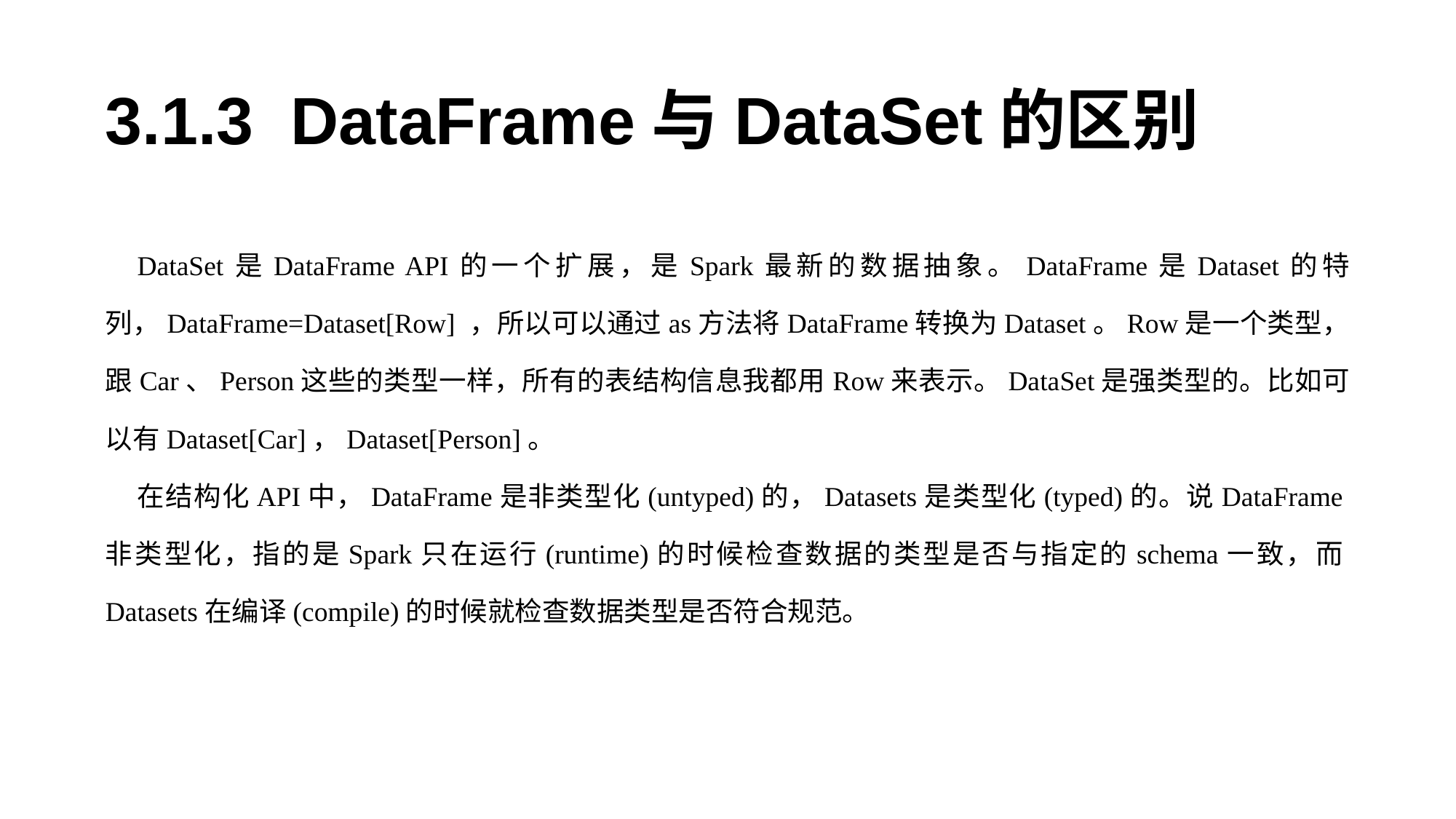

# 3.1.3  DataFrame与DataSet的区别
DataSet是DataFrame API的一个扩展，是Spark最新的数据抽象。DataFrame是Dataset的特列，DataFrame=Dataset[Row] ，所以可以通过as方法将DataFrame转换为Dataset。Row是一个类型，跟Car、Person这些的类型一样，所有的表结构信息我都用Row来表示。DataSet是强类型的。比如可以有Dataset[Car]，Dataset[Person]。
在结构化API中，DataFrame是非类型化(untyped)的，Datasets是类型化(typed)的。说DataFrame非类型化，指的是Spark只在运行(runtime)的时候检查数据的类型是否与指定的schema一致，而Datasets在编译(compile)的时候就检查数据类型是否符合规范。